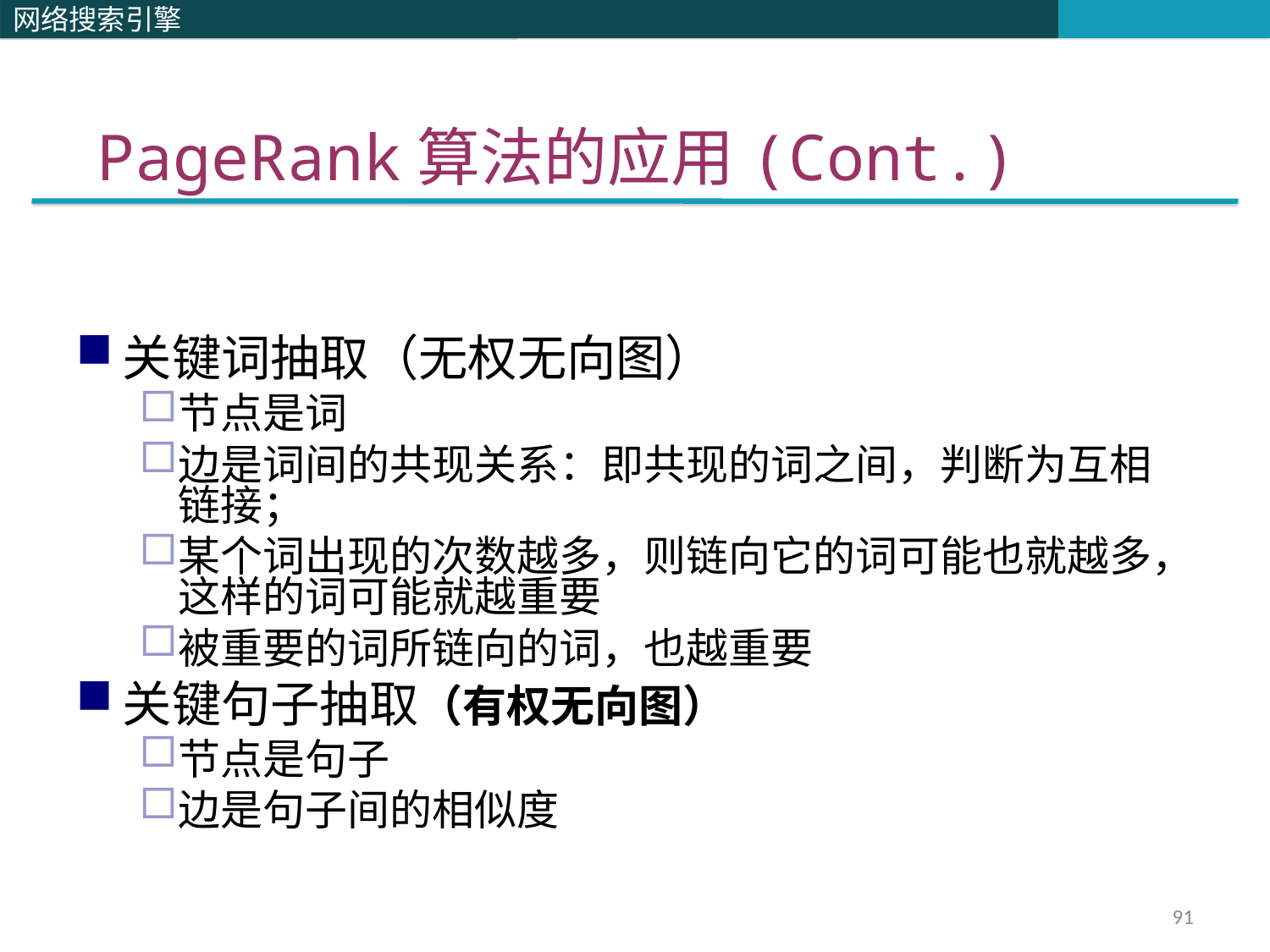

PageRank算法的应用(Cont.)
关键词抽取（无权无向图）
节点是词
边是词间的共现关系：即共现的词之间，判断为互相链接；
某个词出现的次数越多，则链向它的词可能也就越多，这样的词可能就越重要
被重要的词所链向的词，也越重要
关键句子抽取（有权无向图）
节点是句子
边是句子间的相似度

91